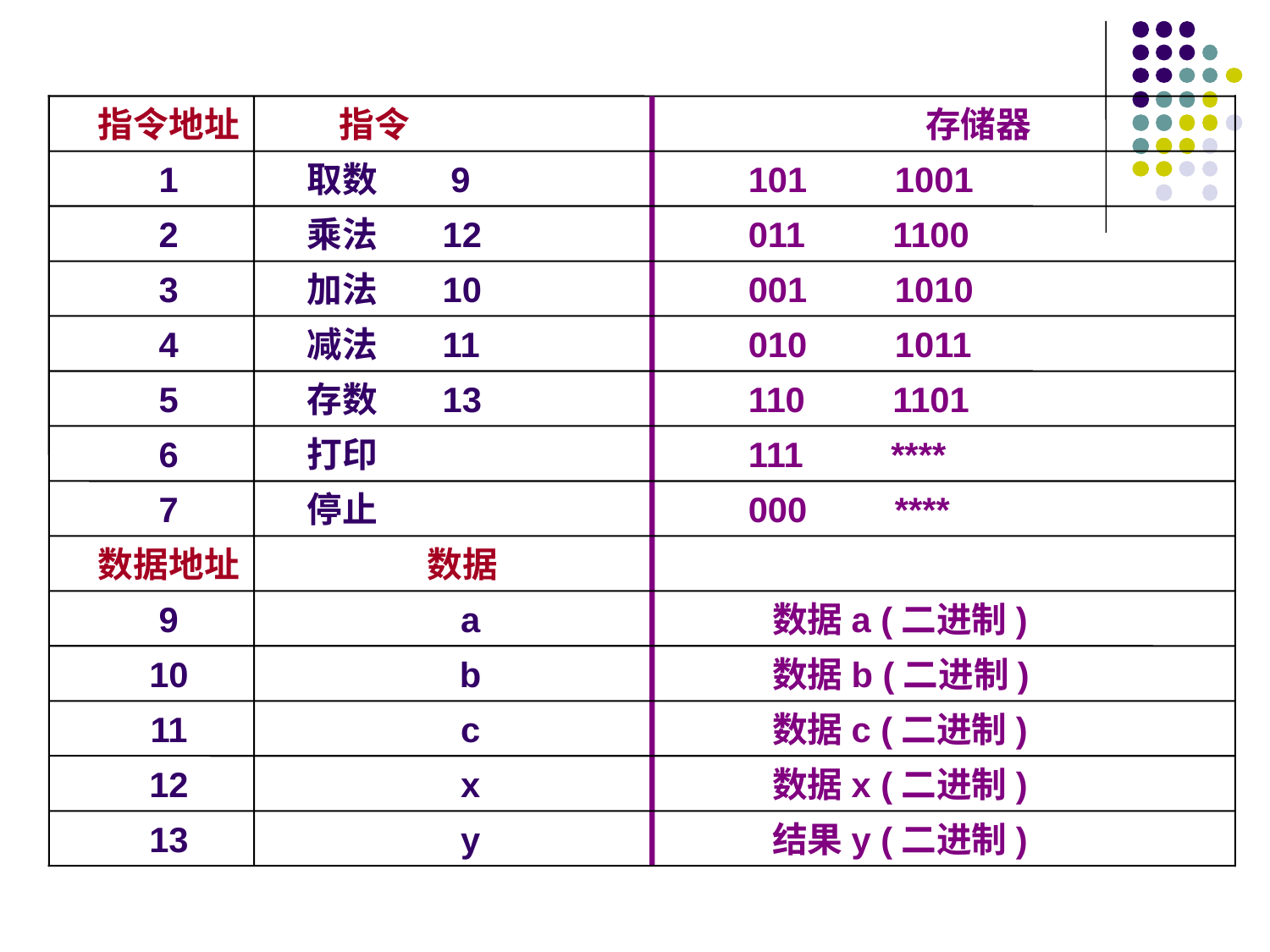

指令地址

1
2
3
4
5
6
7
数据地址
9
10
11
12
13
        指令
存储器
    取数        9
     101         1001
    乘法       12
     011         1100
    加法       10
     001         1010
    减法       11
     010         1011
    存数       13
     110         1101
    打印
     111         ****
    停止
     000         ****
数据

        数据a (二进制)
        数据b (二进制)
        数据c (二进制)
        数据x (二进制)
        结果y (二进制)
a
b
c
x
y